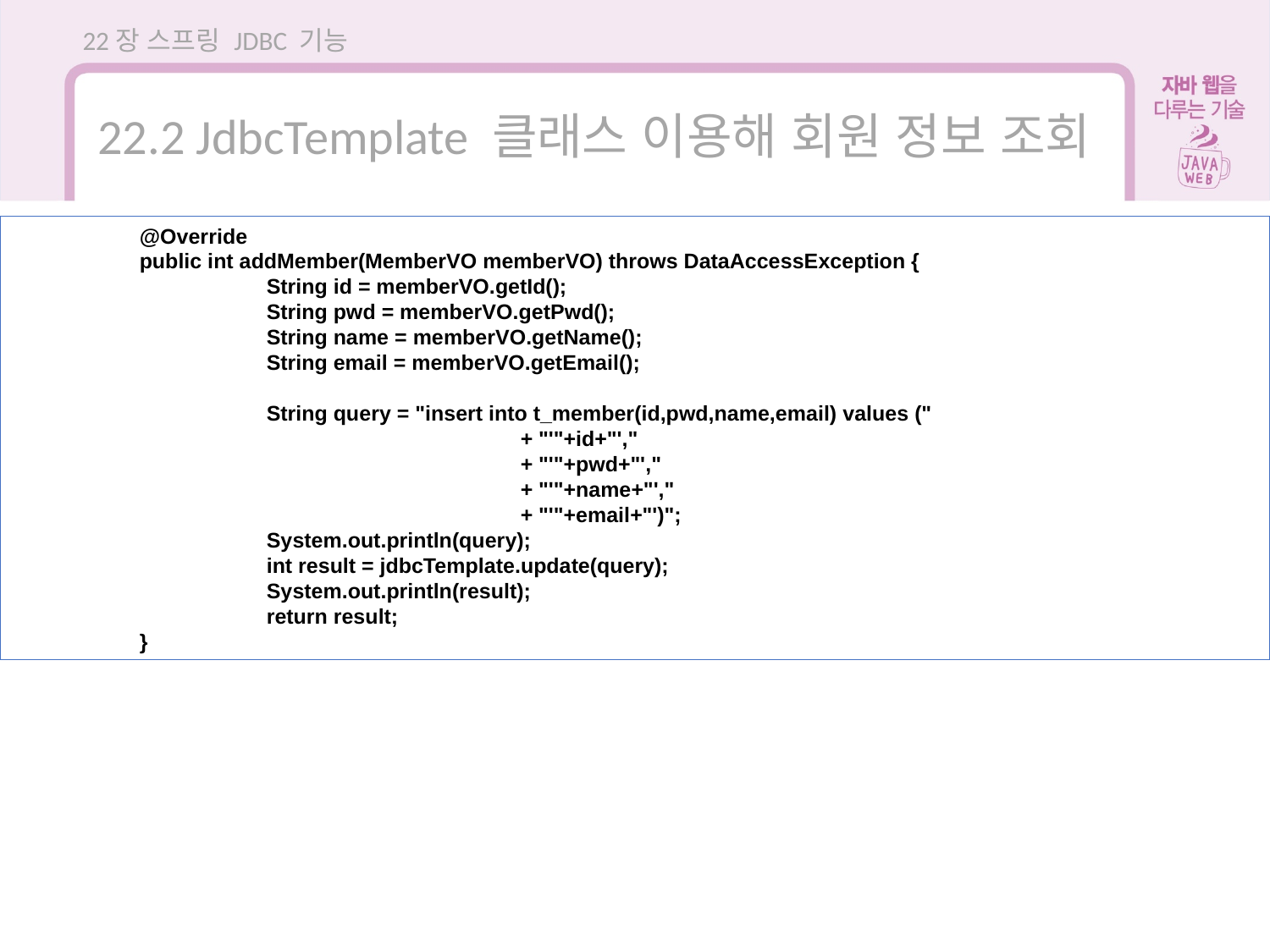

22장 스프링 JDBC 기능
22.2 JdbcTemplate 클래스 이용해 회원 정보 조회
	@Override
	public int addMember(MemberVO memberVO) throws DataAccessException {
		String id = memberVO.getId();
		String pwd = memberVO.getPwd();
		String name = memberVO.getName();
		String email = memberVO.getEmail();

		String query = "insert into t_member(id,pwd,name,email) values ("
				+ "'"+id+"',"
				+ "'"+pwd+"',"
				+ "'"+name+"',"
				+ "'"+email+"')";
		System.out.println(query);
		int result = jdbcTemplate.update(query);
		System.out.println(result);
		return result;
	}